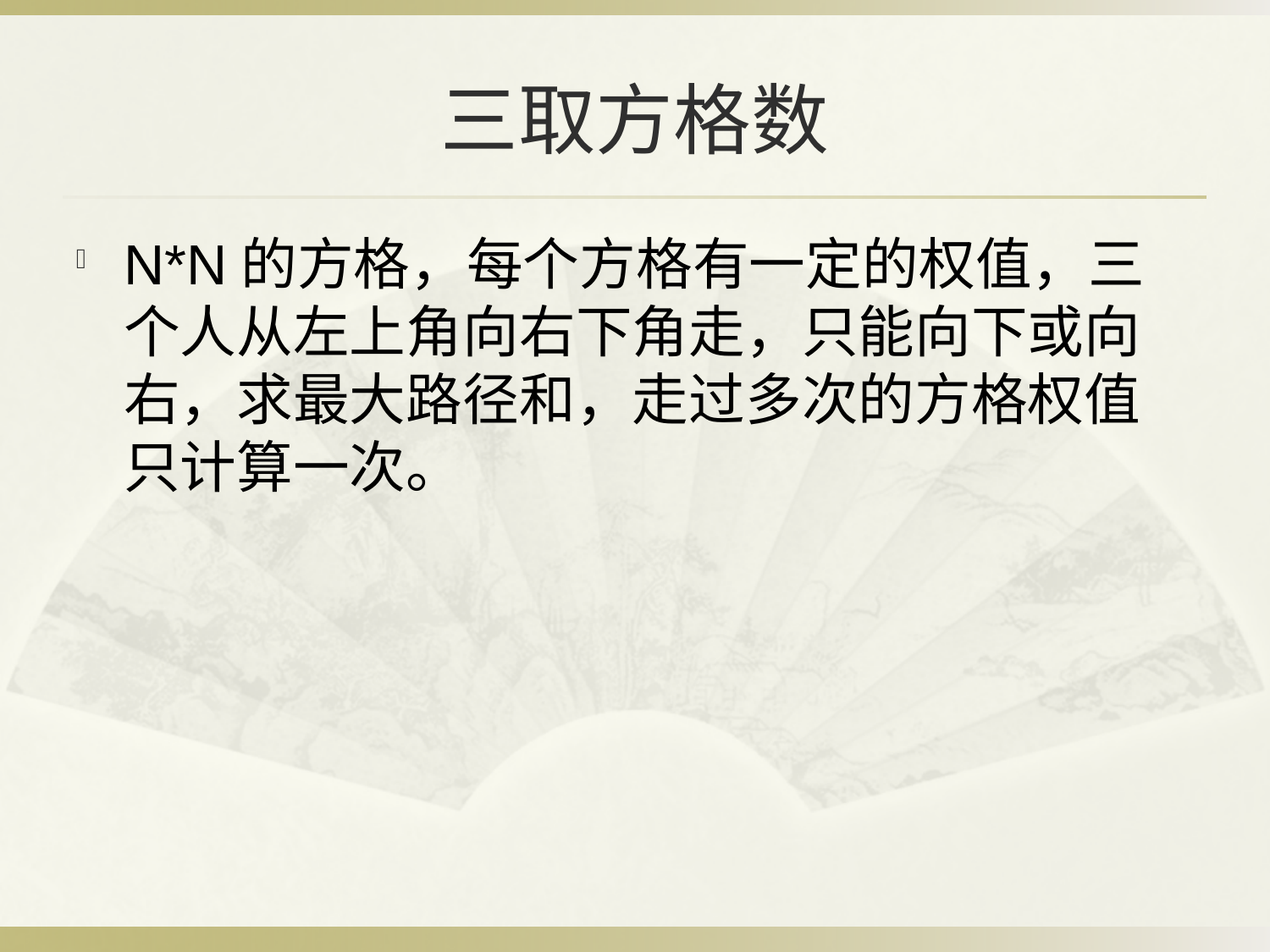

# 三取方格数
N*N的方格，每个方格有一定的权值，三个人从左上角向右下角走，只能向下或向右，求最大路径和，走过多次的方格权值只计算一次。